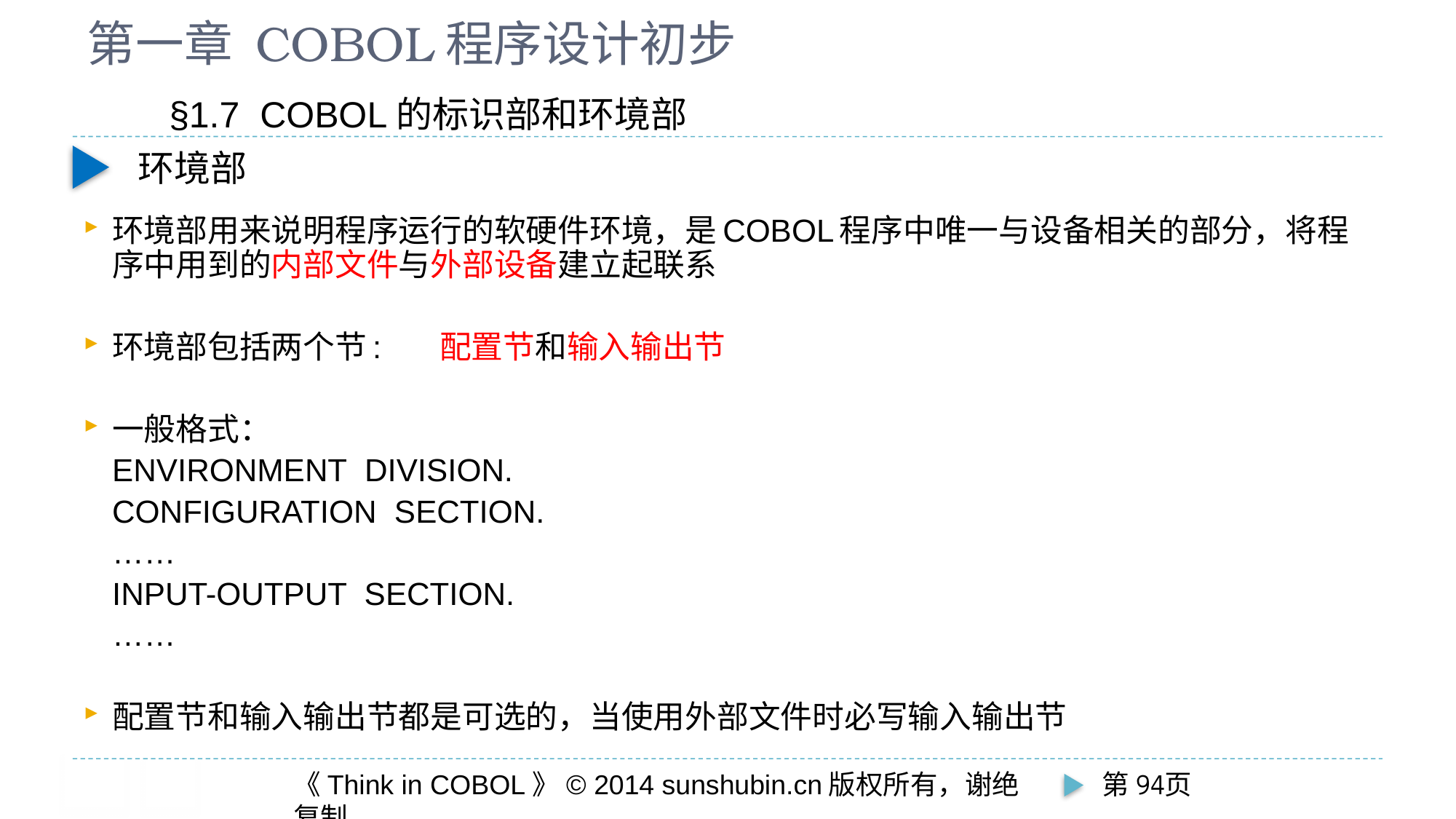

# 第一章 COBOL程序设计初步
§1.7  COBOL的标识部和环境部

环境部
环境部用来说明程序运行的软硬件环境，是COBOL程序中唯一与设备相关的部分，将程序中用到的内部文件与外部设备建立起联系

环境部包括两个节:	配置节和输入输出节

一般格式：
		ENVIRONMENT  DIVISION.
		CONFIGURATION  SECTION.
		……
		INPUT-OUTPUT  SECTION.
		……

配置节和输入输出节都是可选的，当使用外部文件时必写输入输出节